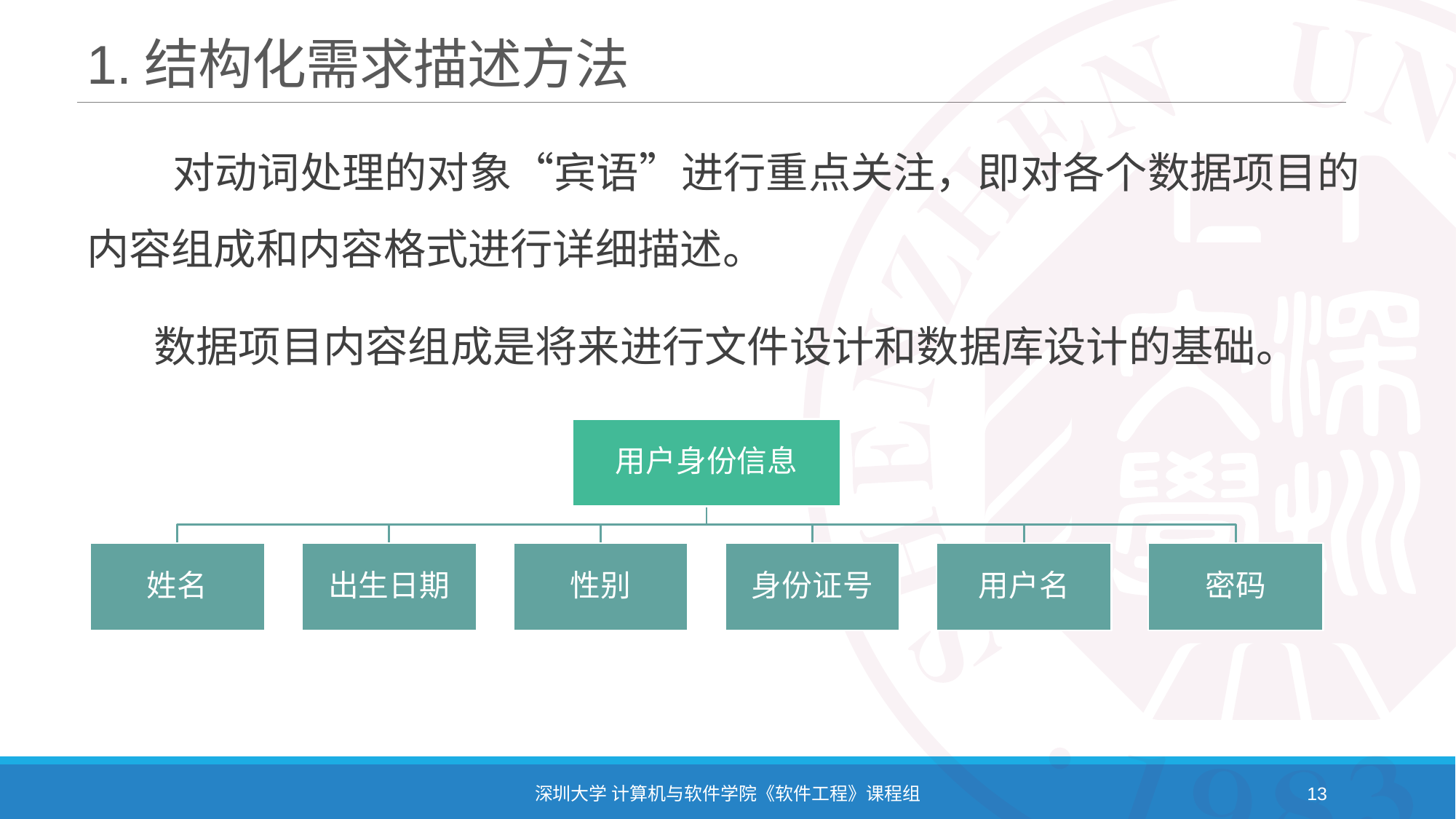

# 1.结构化需求描述方法
        对动词处理的对象“宾语”进行重点关注，即对各个数据项目的内容组成和内容格式进行详细描述。
      数据项目内容组成是将来进行文件设计和数据库设计的基础。
用户身份信息
姓名
出生日期
性别
身份证号
用户名
密码
深圳大学 计算机与软件学院《软件工程》课程组
13